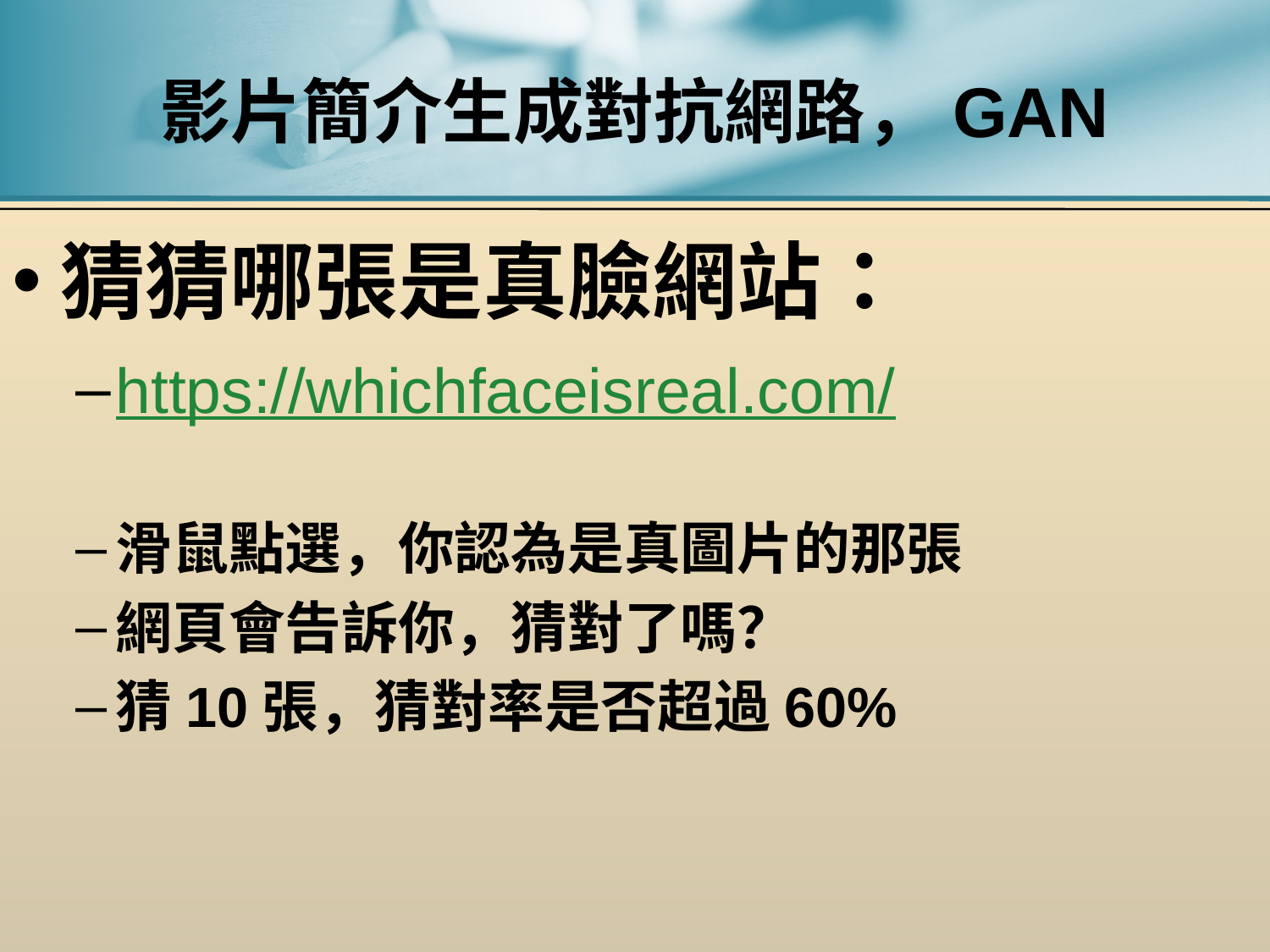

# 影片簡介生成對抗網路，GAN
猜猜哪張是真臉網站：
https://whichfaceisreal.com/

滑鼠點選，你認為是真圖片的那張
網頁會告訴你，猜對了嗎？
猜10張，猜對率是否超過60%